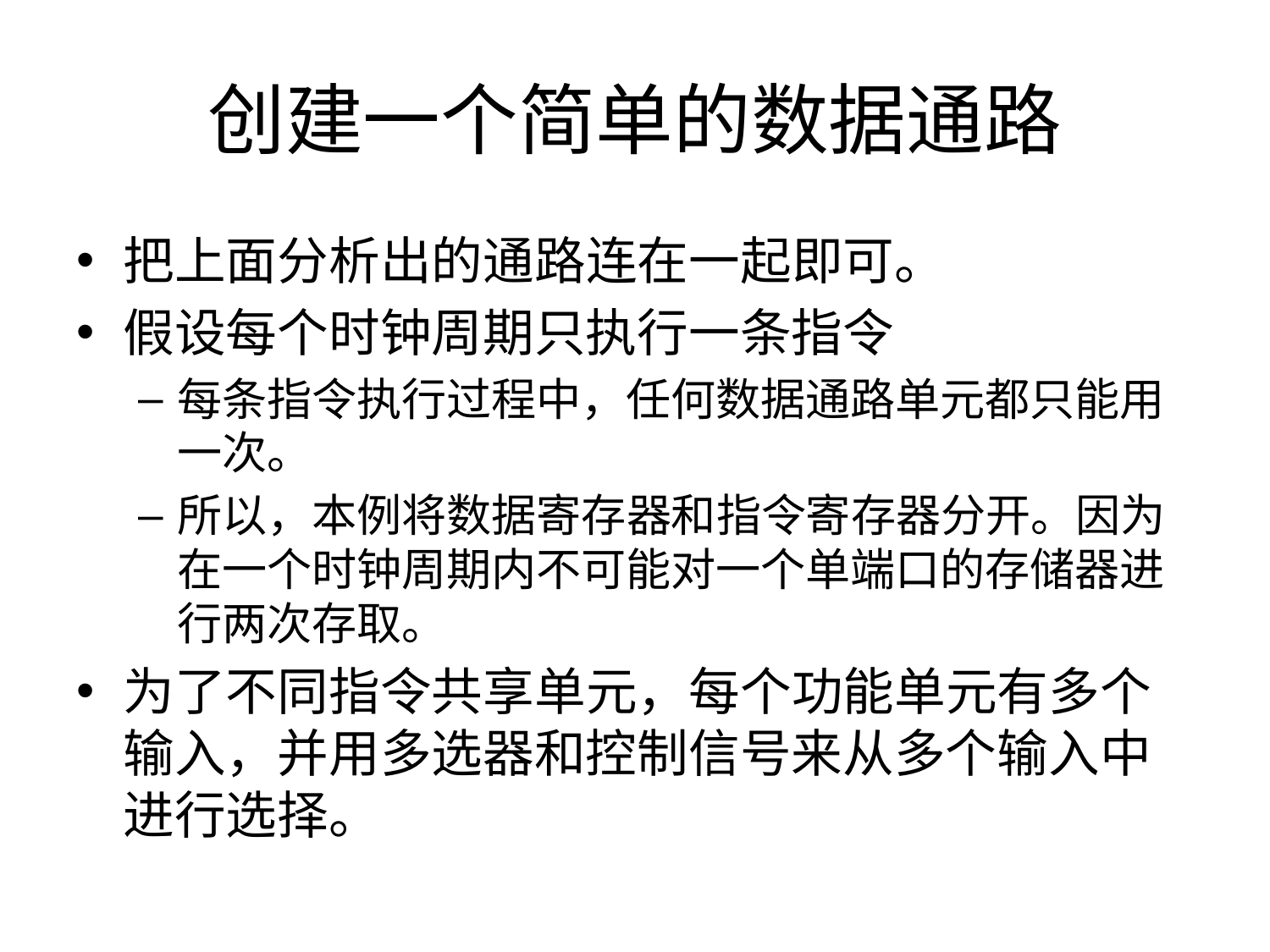

# 创建一个简单的数据通路
把上面分析出的通路连在一起即可。
假设每个时钟周期只执行一条指令
每条指令执行过程中，任何数据通路单元都只能用一次。
所以，本例将数据寄存器和指令寄存器分开。因为在一个时钟周期内不可能对一个单端口的存储器进行两次存取。
为了不同指令共享单元，每个功能单元有多个输入，并用多选器和控制信号来从多个输入中进行选择。